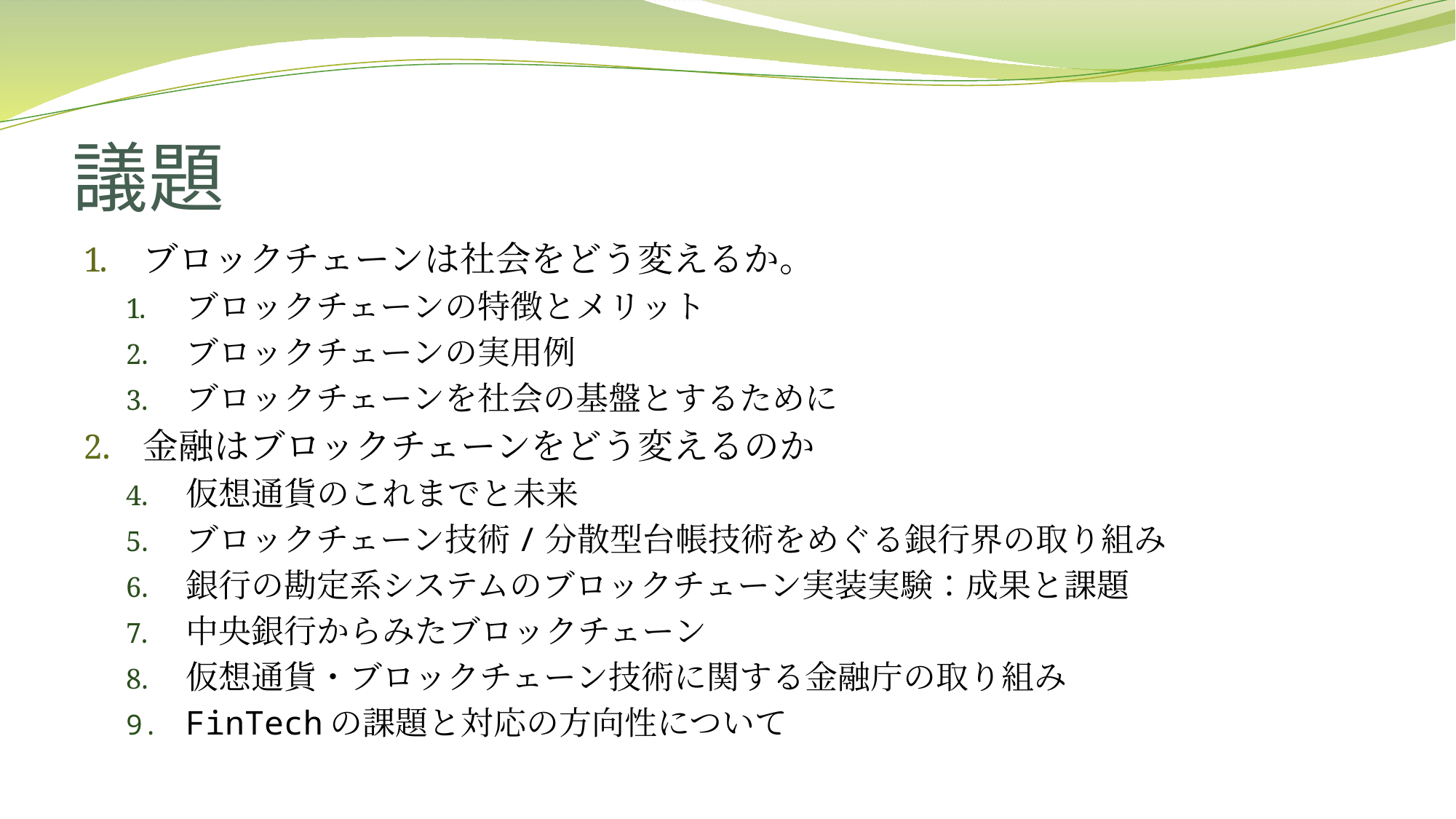

# 議題
ブロックチェーンは社会をどう変えるか。
ブロックチェーンの特徴とメリット
ブロックチェーンの実用例
ブロックチェーンを社会の基盤とするために
金融はブロックチェーンをどう変えるのか
仮想通貨のこれまでと未来
ブロックチェーン技術/分散型台帳技術をめぐる銀行界の取り組み
銀行の勘定系システムのブロックチェーン実装実験：成果と課題
中央銀行からみたブロックチェーン
仮想通貨・ブロックチェーン技術に関する金融庁の取り組み
FinTechの課題と対応の方向性について